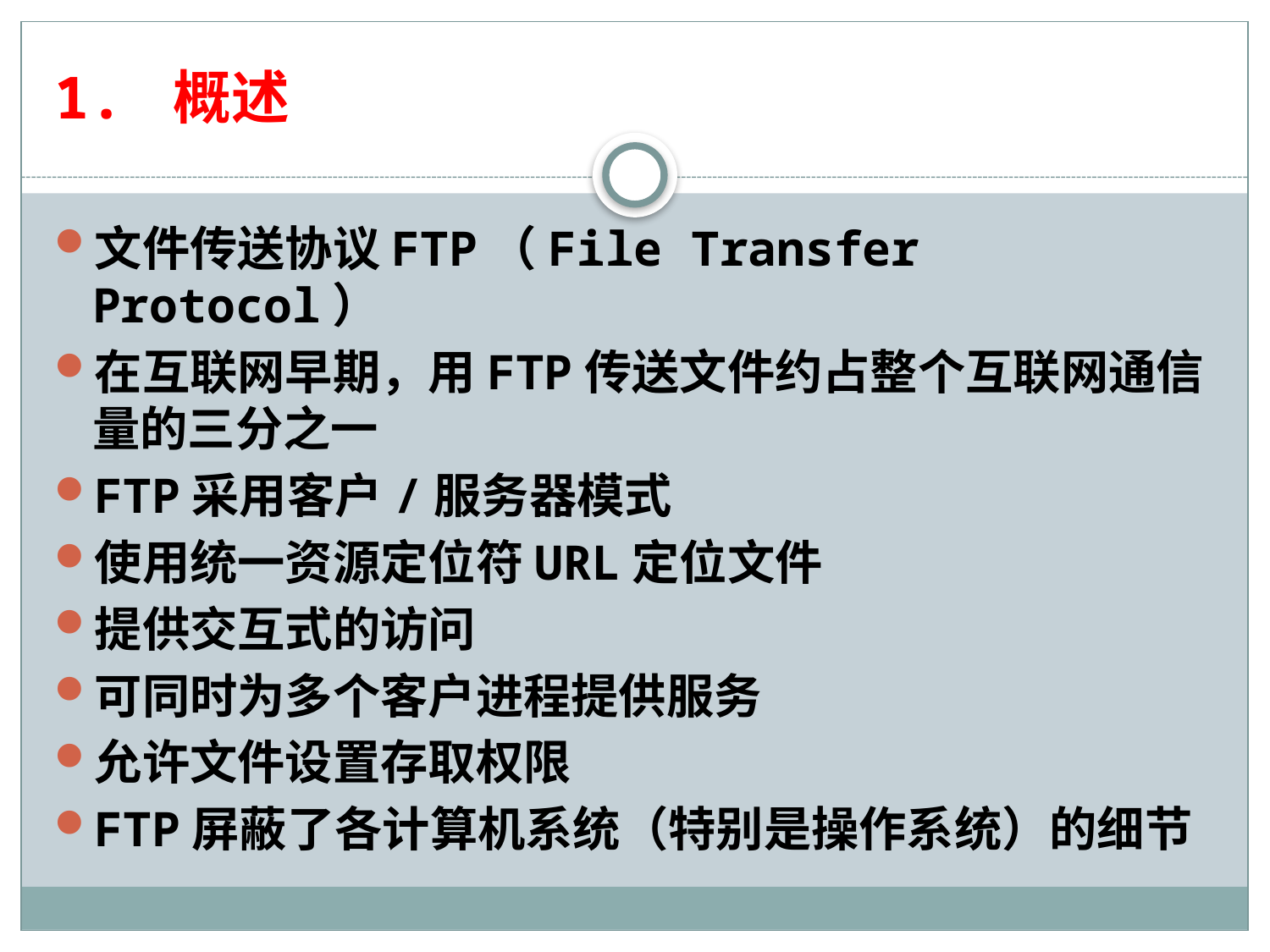

# 1. 概述
文件传送协议FTP（File Transfer Protocol）
在互联网早期，用FTP传送文件约占整个互联网通信量的三分之一
FTP采用客户/服务器模式
使用统一资源定位符URL定位文件
提供交互式的访问
可同时为多个客户进程提供服务
允许文件设置存取权限
FTP屏蔽了各计算机系统（特别是操作系统）的细节